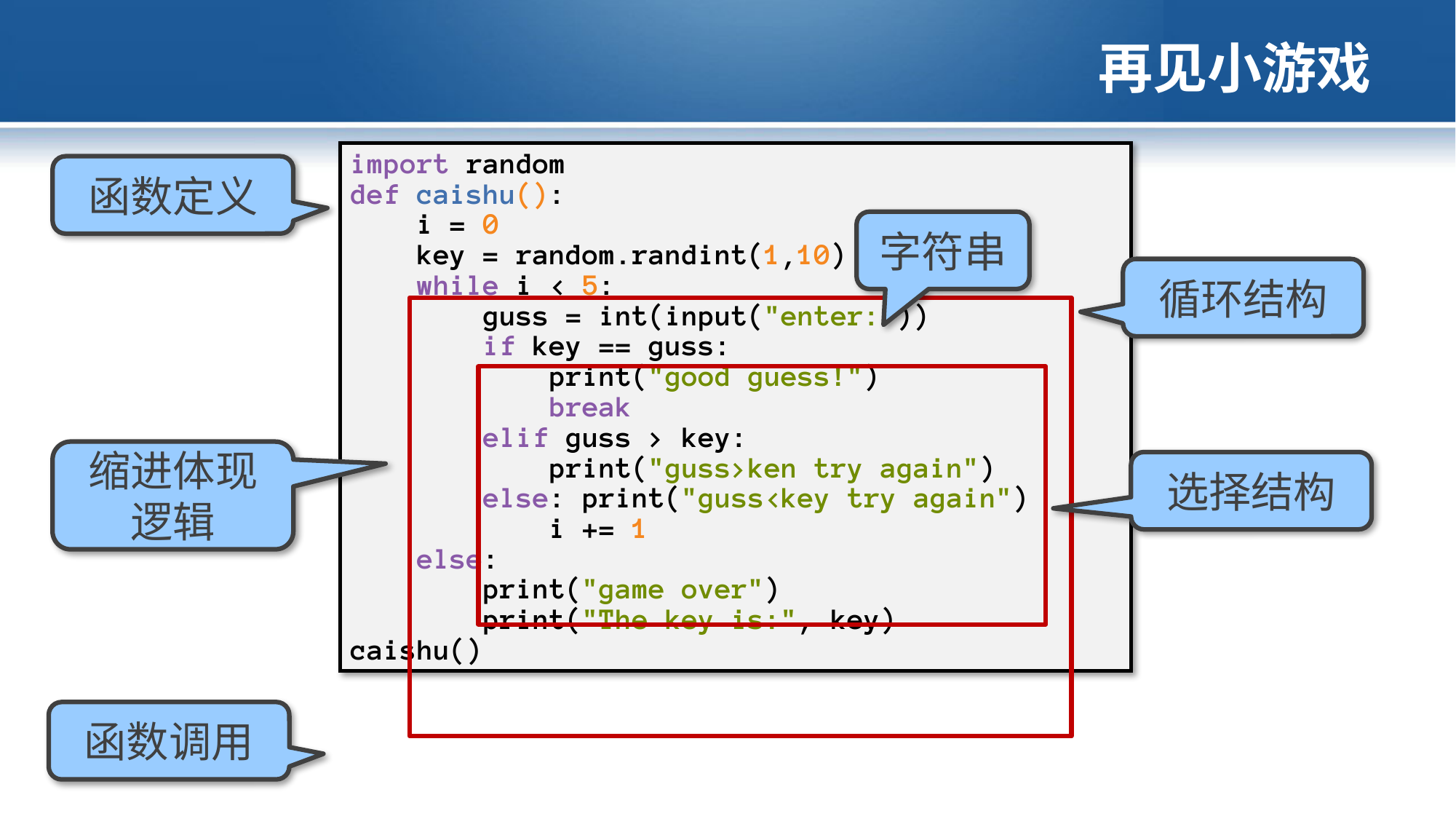

# 再见小游戏
| import random def caishu(): i = 0 key = random.randint(1,10) while i < 5: guss = int(input("enter:")) if key == guss: print("good guess!") break elif guss > key: print("guss>ken try again") else: print("guss<key try again") i += 1 else: print("game over") print("The key is:", key) caishu() |
| --- |
函数定义
字符串
循环结构

缩进体现逻辑
选择结构
函数调用